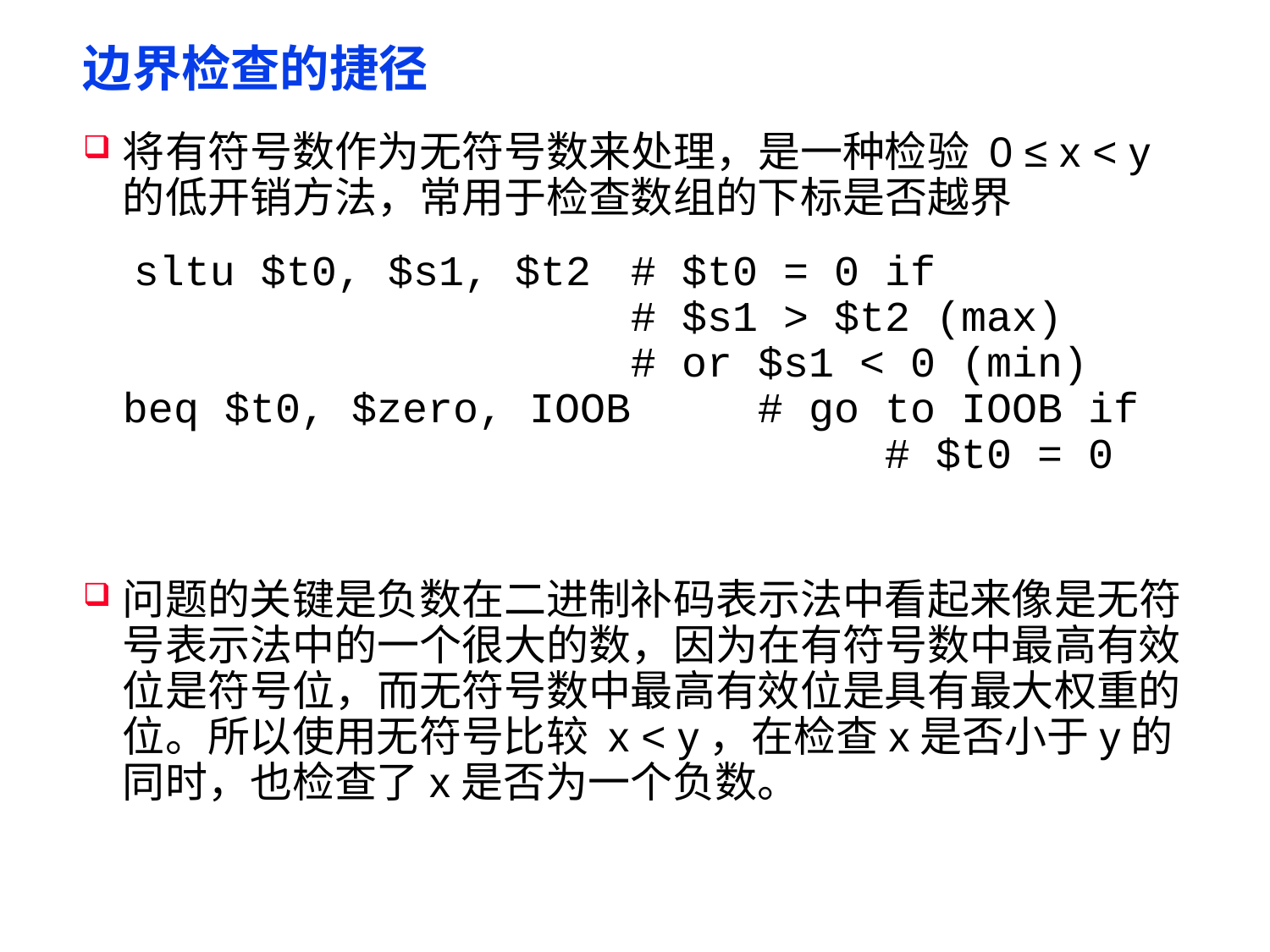

# 边界检查的捷径
将有符号数作为无符号数来处理，是一种检验 0 ≤ x < y 的低开销方法，常用于检查数组的下标是否越界
  sltu $t0, $s1, $t2 	# $t0 = 0 if 						# $s1 > $t2 (max)					# or $s1 < 0 (min)
beq $t0, $zero, IOOB	# go to IOOB if						# $t0 = 0

问题的关键是负数在二进制补码表示法中看起来像是无符号表示法中的一个很大的数，因为在有符号数中最高有效位是符号位，而无符号数中最高有效位是具有最大权重的位。所以使用无符号比较 x < y，在检查x是否小于y的同时，也检查了x是否为一个负数。